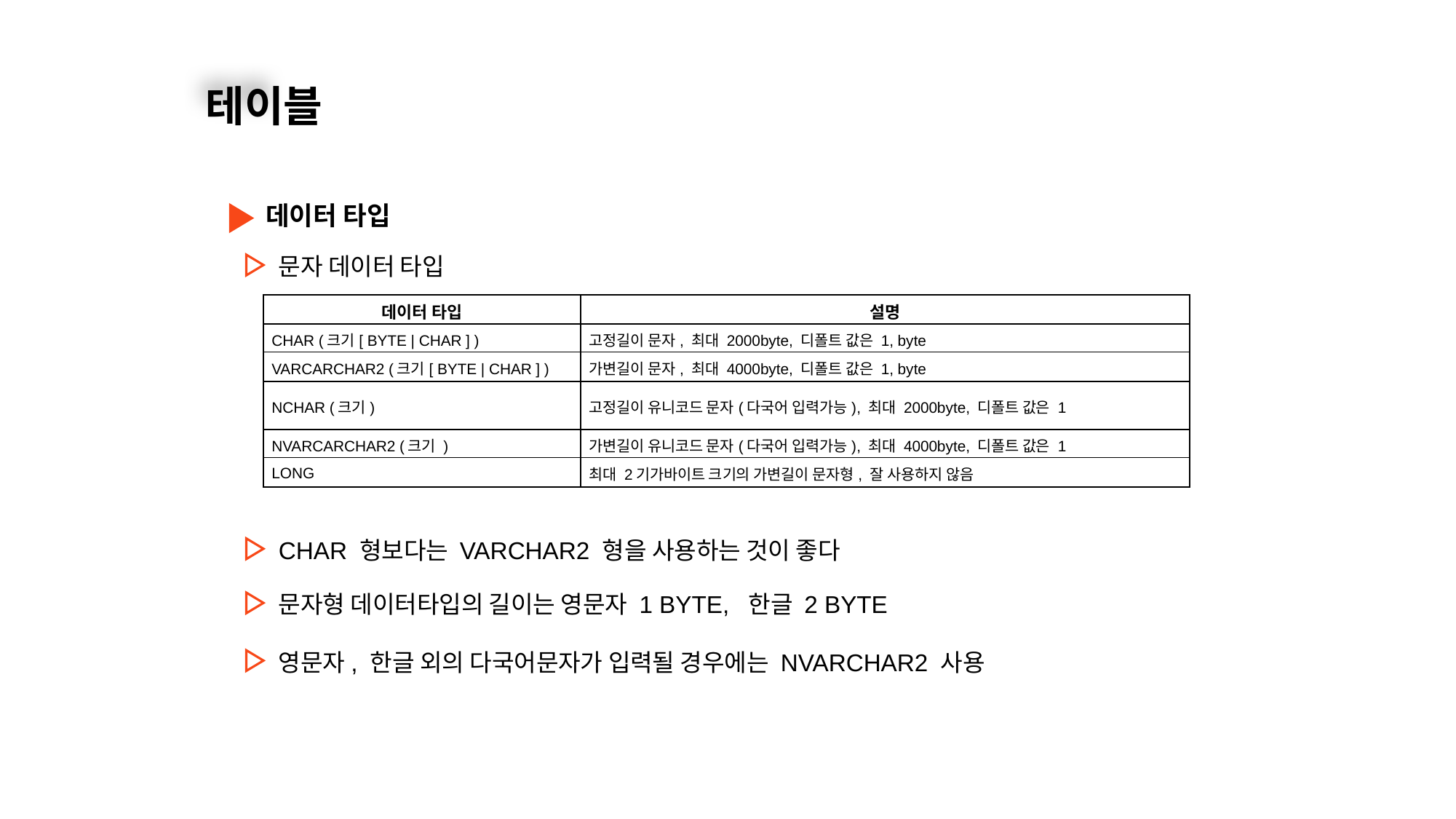

02
테이블

데이터 타입

문자 데이터 타입

| 데이터 타입 | 설명 |
| --- | --- |
| CHAR (크기[ BYTE | CHAR ] ) | 고정길이 문자, 최대 2000byte, 디폴트 값은 1, byte |
| VARCARCHAR2 (크기[ BYTE | CHAR ] ) | 가변길이 문자, 최대 4000byte, 디폴트 값은 1, byte |
| NCHAR (크기) | 고정길이 유니코드 문자(다국어 입력가능), 최대 2000byte, 디폴트 값은 1 |
| NVARCARCHAR2 (크기 ) | 가변길이 유니코드 문자(다국어 입력가능), 최대 4000byte, 디폴트 값은 1 |
| LONG | 최대 2기가바이트 크기의 가변길이 문자형, 잘 사용하지 않음 |

CHAR 형보다는 VARCHAR2 형을 사용하는 것이 좋다

문자형 데이터타입의 길이는 영문자 1 BYTE,  한글 2 BYTE

영문자, 한글 외의 다국어문자가 입력될 경우에는 NVARCHAR2 사용